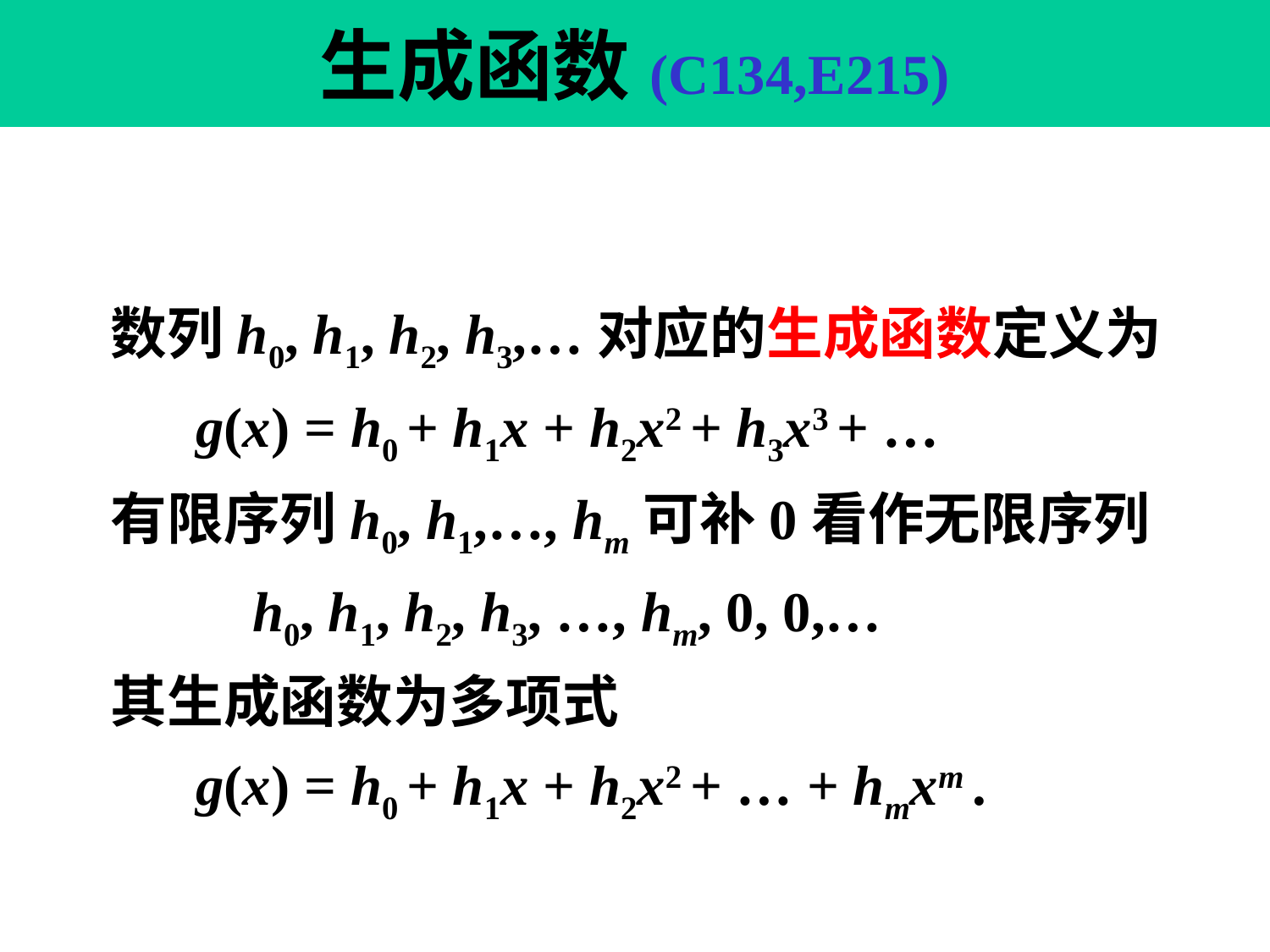

# 生成函数(C134,E215)
数列h0, h1, h2, h3,…对应的生成函数定义为
      g(x) = h0 + h1x + h2x2 + h3x3 + …
有限序列h0, h1,…, hm可补0看作无限序列
          h0, h1, h2, h3, …, hm, 0, 0,…
其生成函数为多项式
      g(x) = h0 + h1x + h2x2 + … + hmxm .